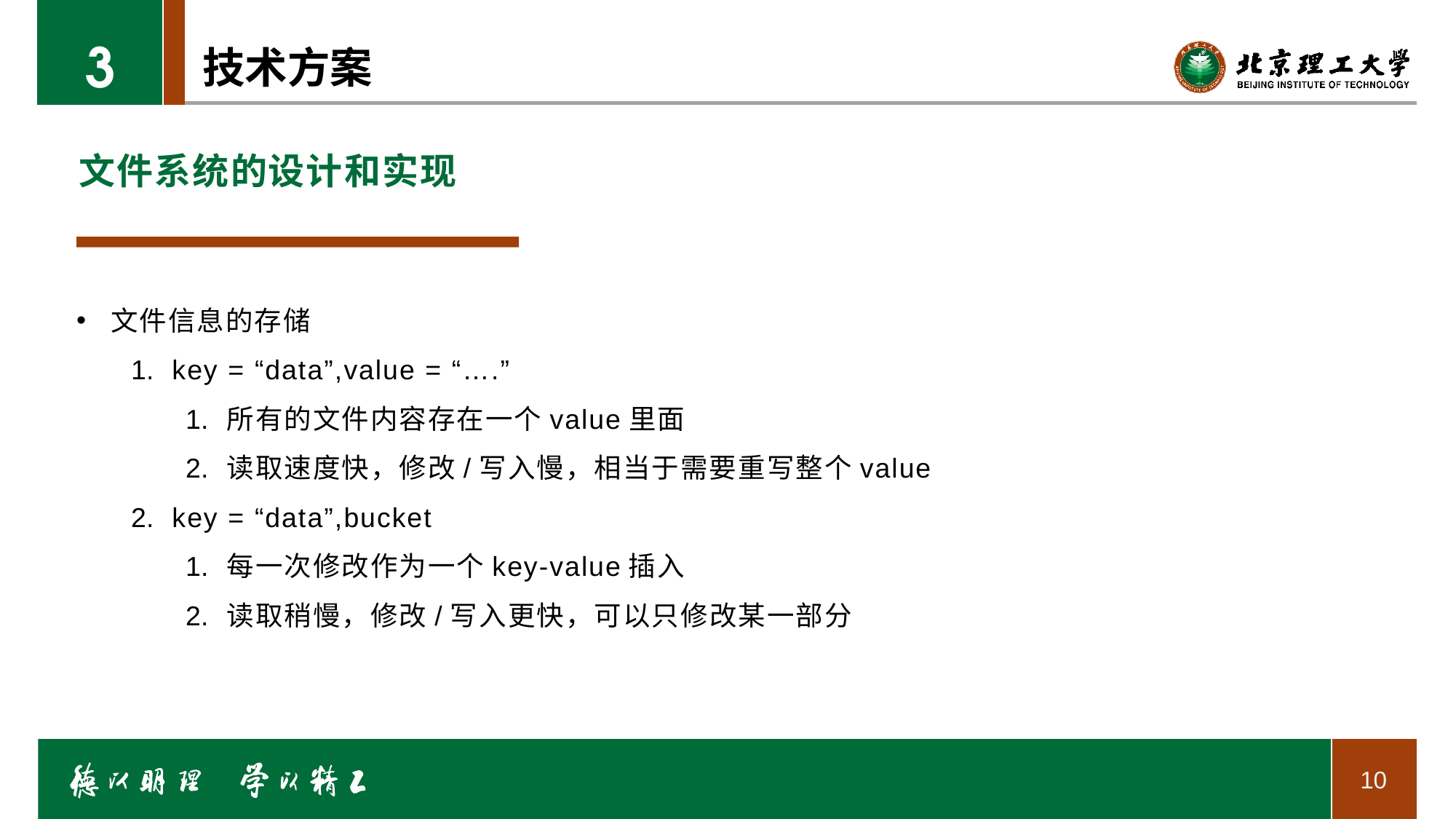

3
# 技术方案
文件系统的设计和实现

文件信息的存储
key = “data”,value = “….”
所有的文件内容存在一个value里面
读取速度快，修改/写入慢，相当于需要重写整个value
key = “data”,bucket
每一次修改作为一个key-value插入
读取稍慢，修改/写入更快，可以只修改某一部分